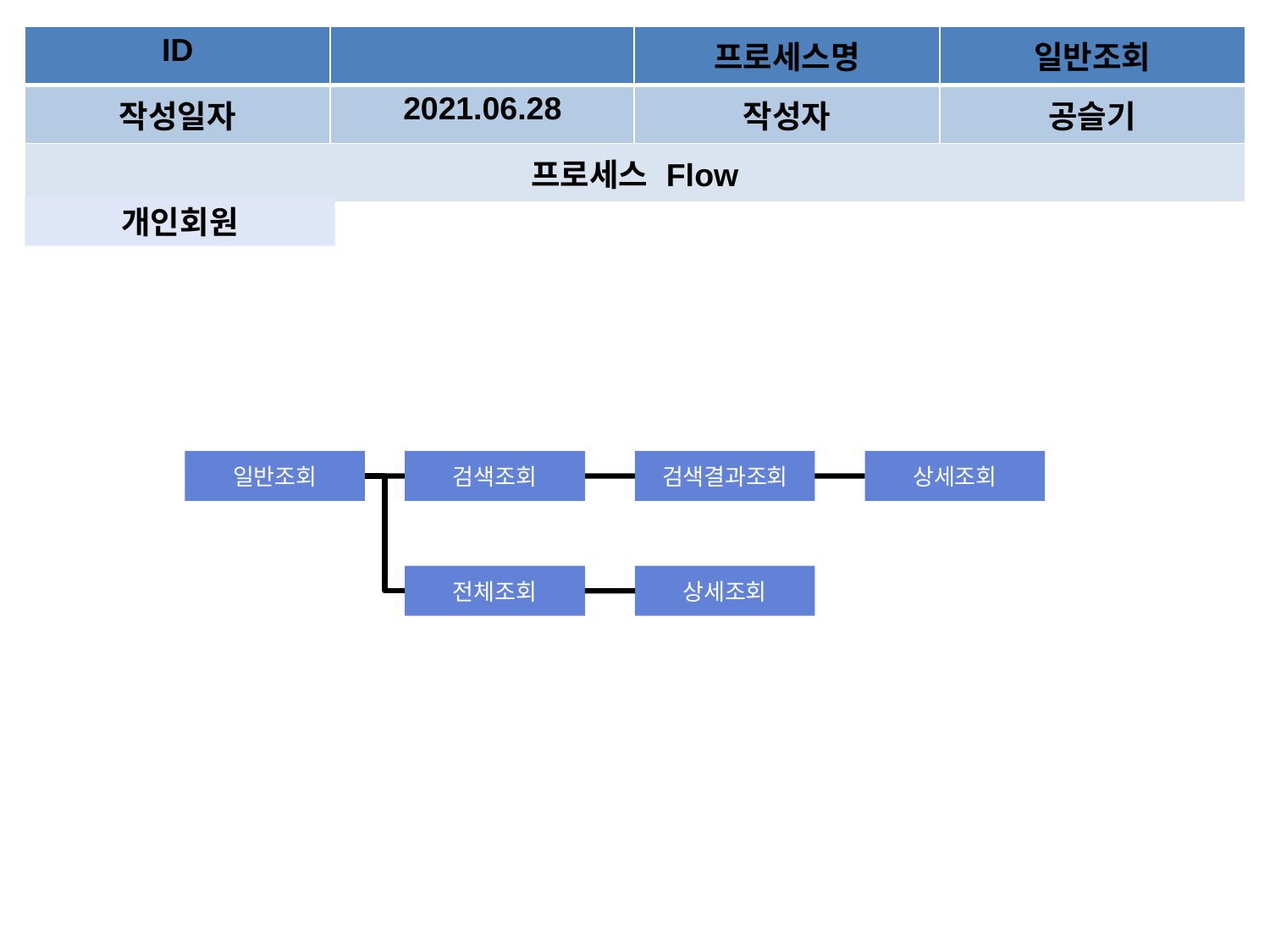

| ID |  |  | 프로세스명 | 일반조회 |
| --- | --- | --- | --- | --- |
| 작성일자 |  | 2021.06.28 | 작성자 | 공슬기 |
| 프로세스 Flow |  |  |  |  |
개인회원
일반조회
검색조회
검색결과조회
상세조회
전체조회
상세조회